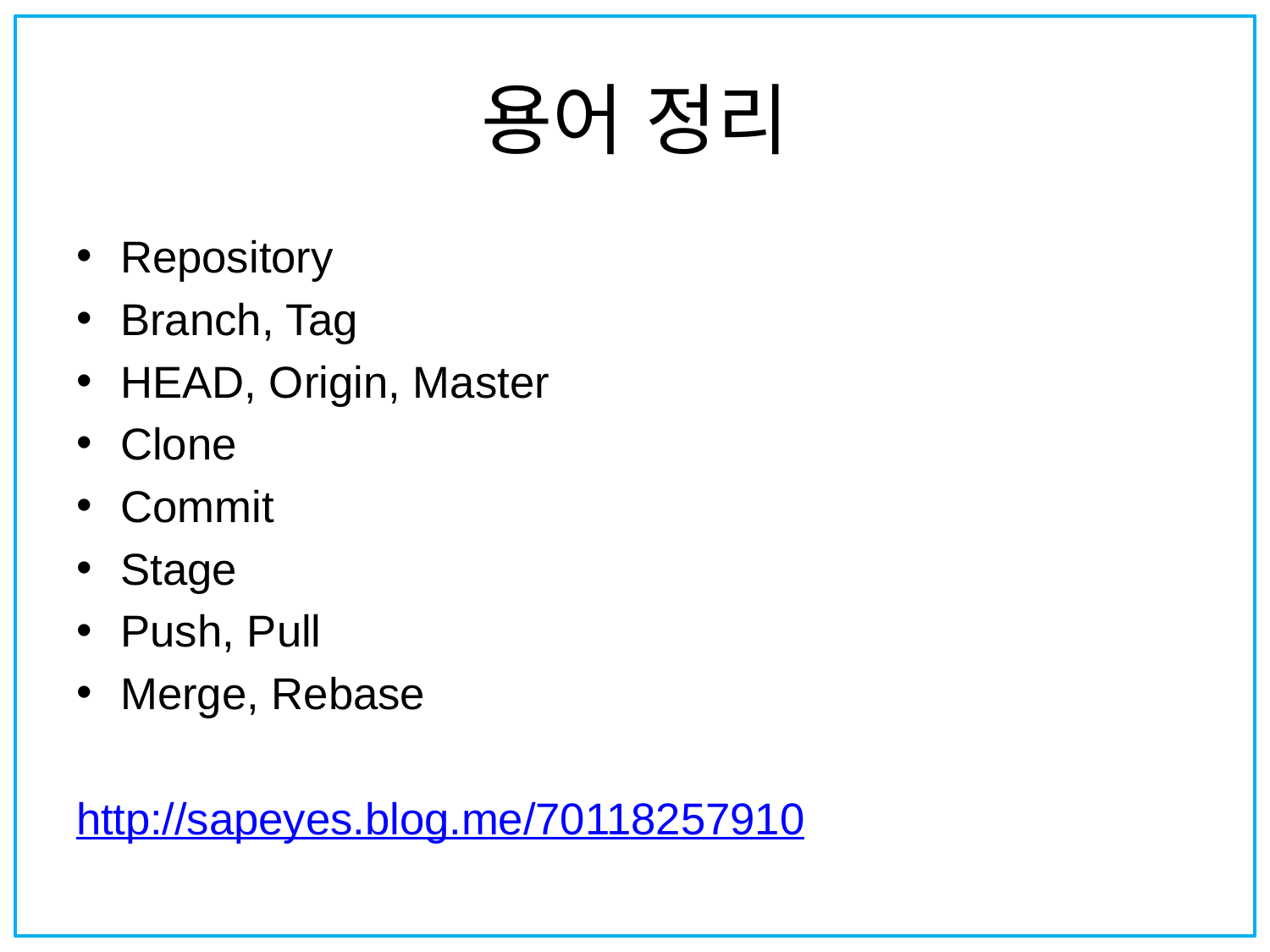

# 용어 정리
Repository
Branch, Tag
HEAD, Origin, Master
Clone
Commit
Stage
Push, Pull
Merge, Rebase

http://sapeyes.blog.me/70118257910